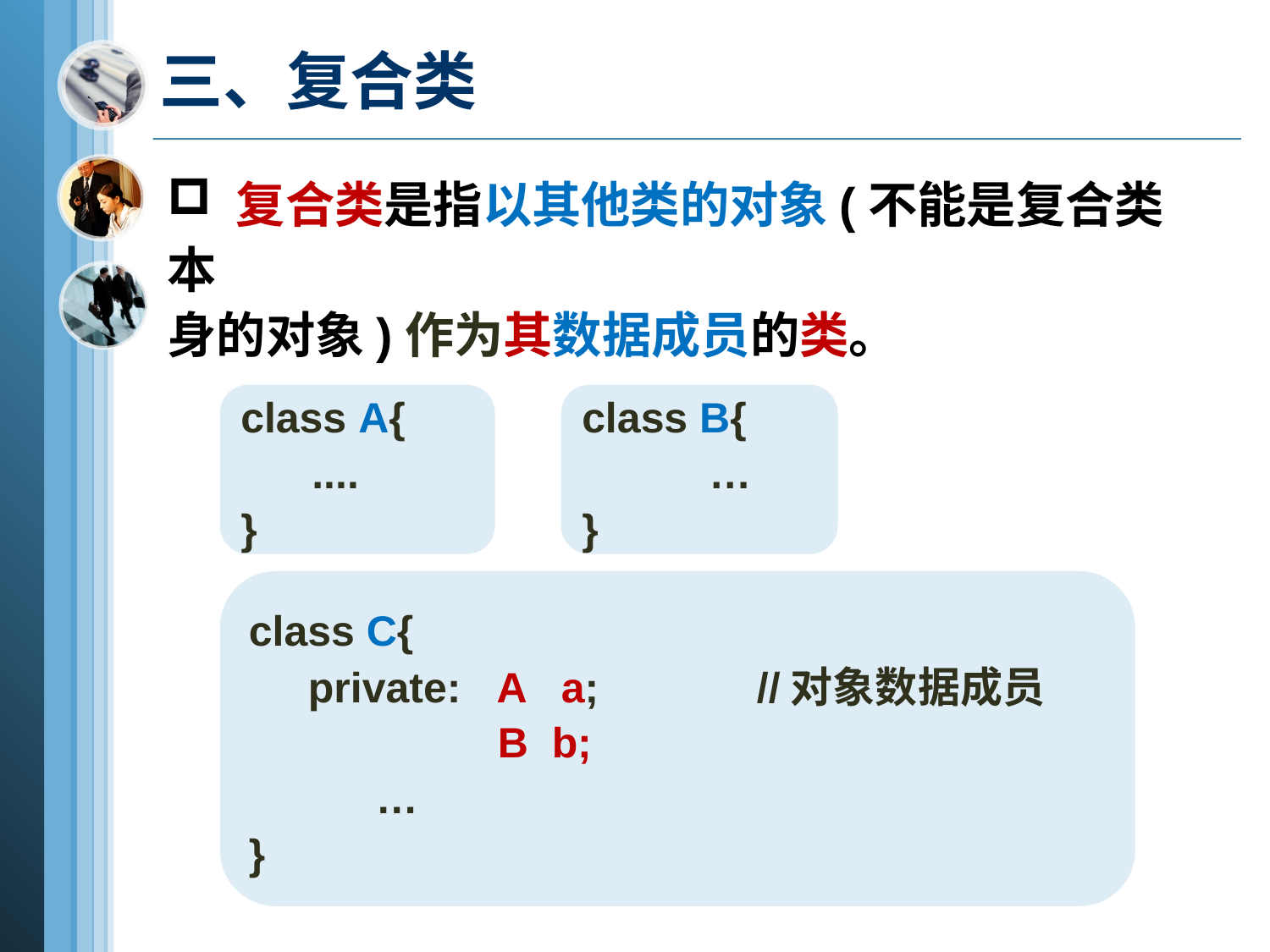

# 三、复合类
 复合类是指以其他类的对象(不能是复合类本
身的对象)作为其数据成员的类。
class A{
      ....
}
class B{
	…
}
class C{
     private:   A   a;		//对象数据成员
                     B  b;
	…
}